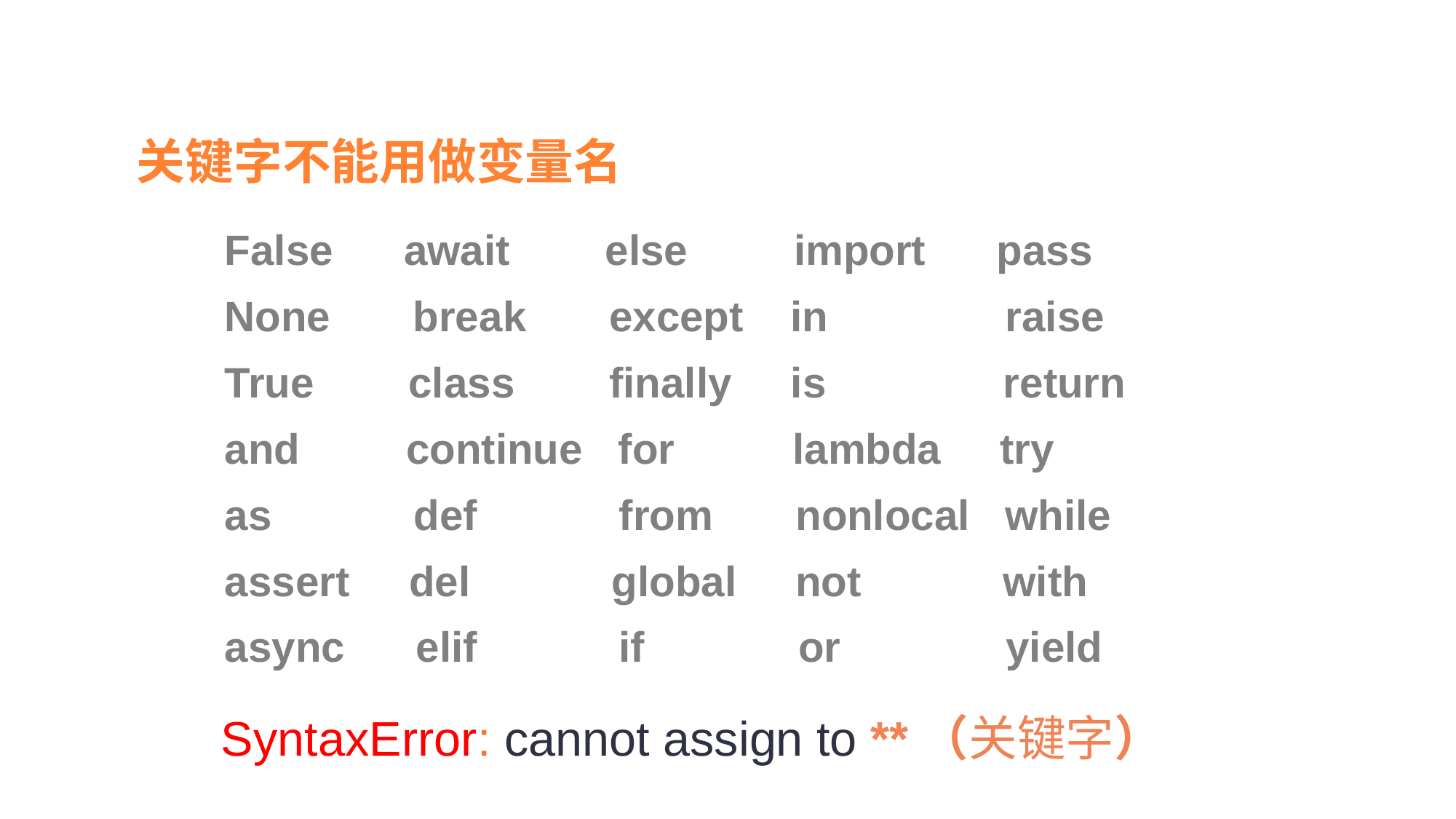

关键字不能用做变量名
False      await        else         import      pass
None       break       except    in               raise
True        class        finally     is               return
and         continue   for          lambda     try
as            def            from       nonlocal   while
assert     del            global     not            with
async      elif            if             or              yield
SyntaxError: cannot assign to **（关键字）